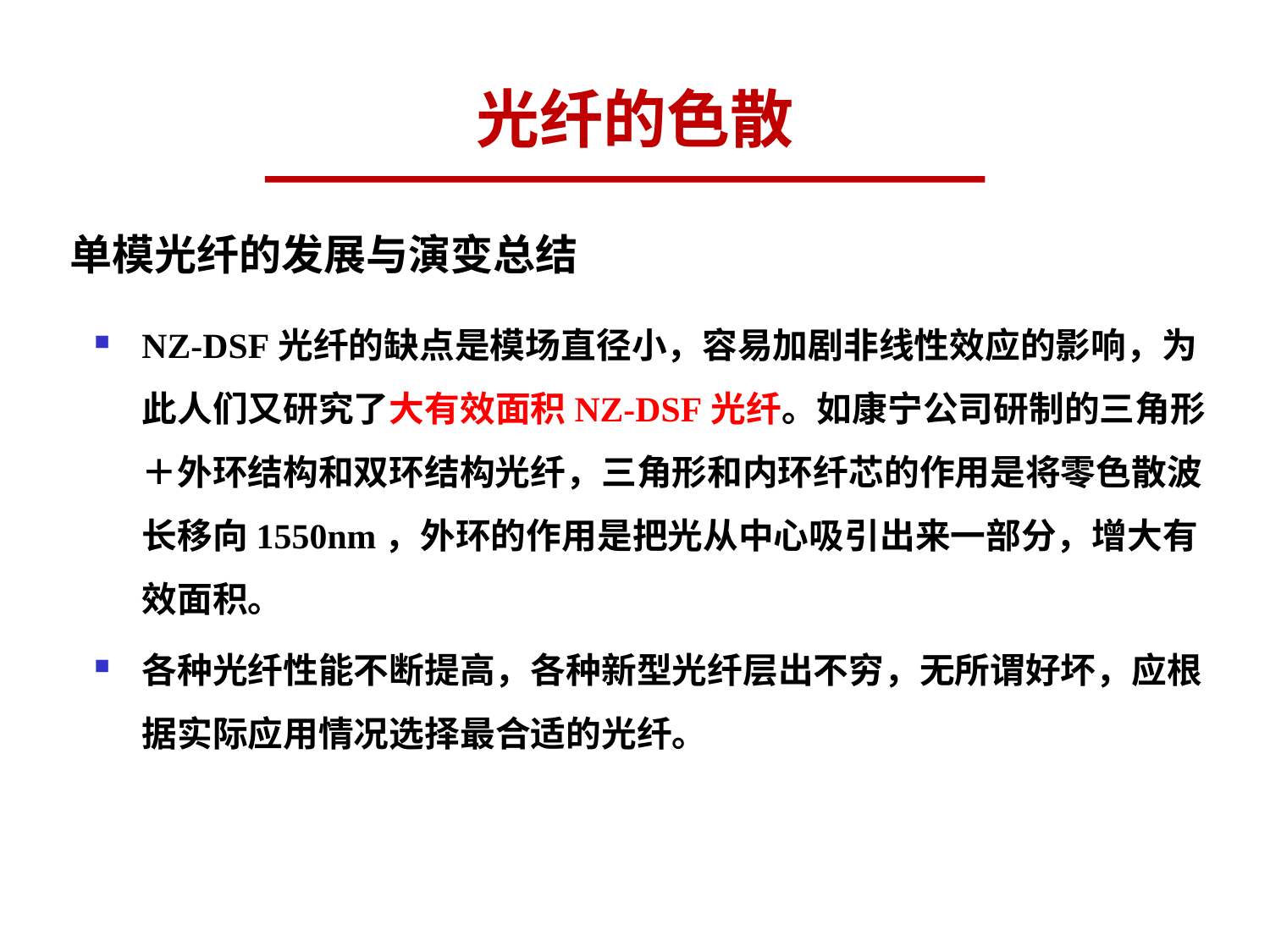

# 光纤的色散

单模光纤的发展与演变总结
NZ-DSF光纤的缺点是模场直径小，容易加剧非线性效应的影响，为此人们又研究了大有效面积NZ-DSF光纤。如康宁公司研制的三角形＋外环结构和双环结构光纤，三角形和内环纤芯的作用是将零色散波长移向1550nm，外环的作用是把光从中心吸引出来一部分，增大有效面积。
各种光纤性能不断提高，各种新型光纤层出不穷，无所谓好坏，应根据实际应用情况选择最合适的光纤。